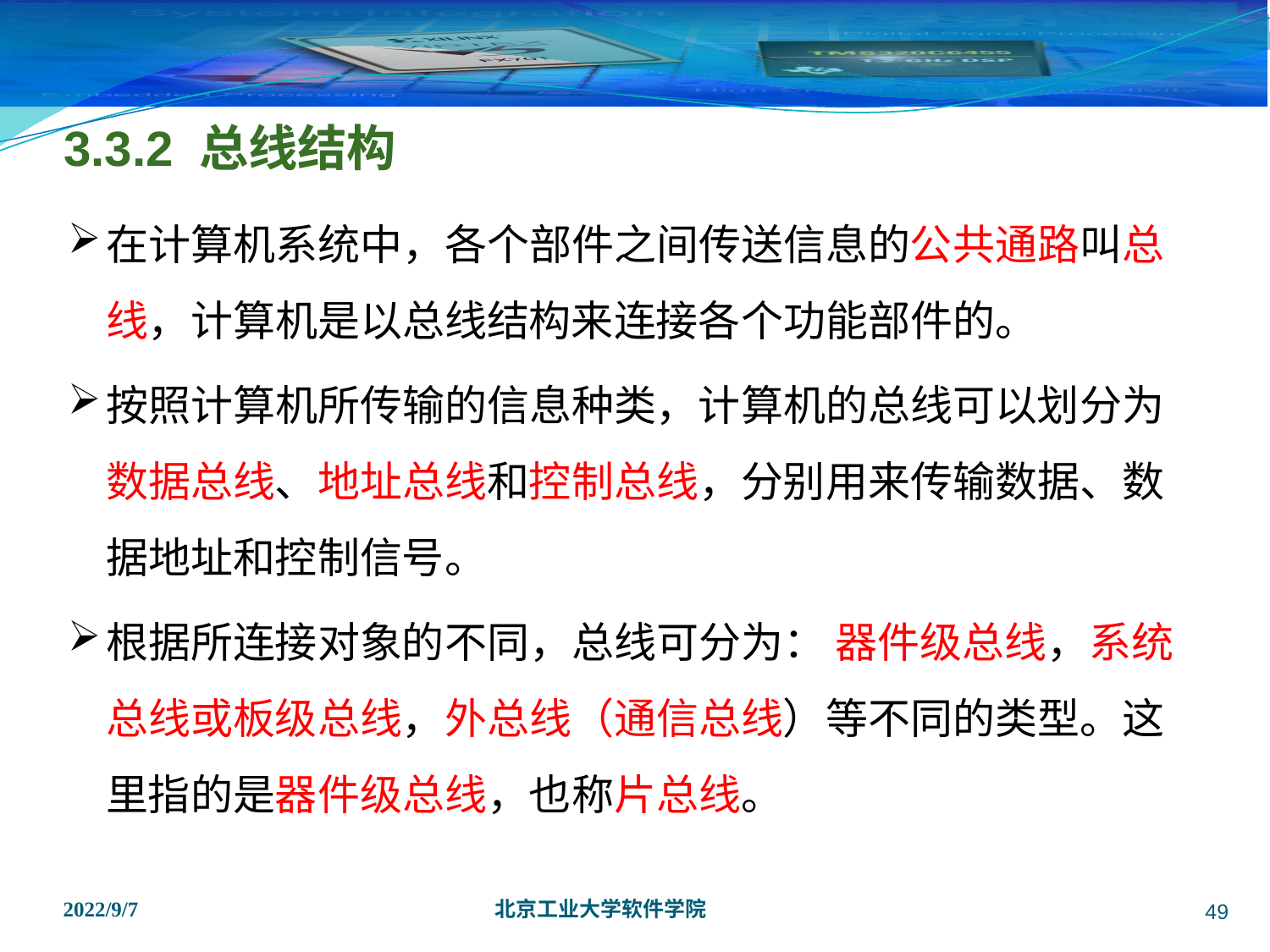

# 3.3.2 总线结构
在计算机系统中，各个部件之间传送信息的公共通路叫总线，计算机是以总线结构来连接各个功能部件的。
按照计算机所传输的信息种类，计算机的总线可以划分为数据总线、地址总线和控制总线，分别用来传输数据、数据地址和控制信号。
根据所连接对象的不同，总线可分为： 器件级总线，系统总线或板级总线，外总线（通信总线）等不同的类型。这里指的是器件级总线，也称片总线。